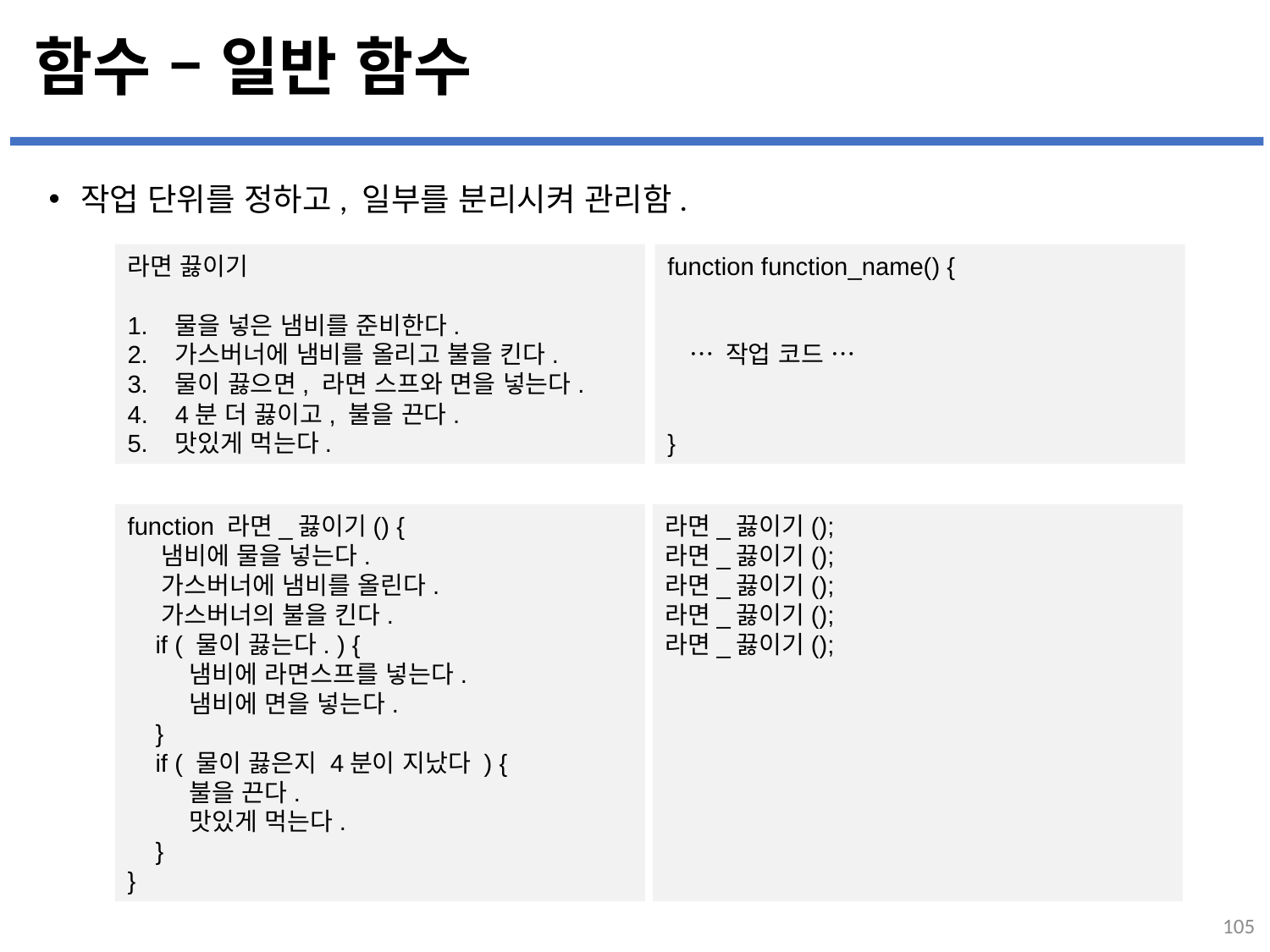

# 함수 – 일반 함수
작업 단위를 정하고, 일부를 분리시켜 관리함.

라면 끓이기

물을 넣은 냄비를 준비한다.
가스버너에 냄비를 올리고 불을 킨다.
물이 끓으면, 라면 스프와 면을 넣는다.
4분 더 끓이고, 불을 끈다.
맛있게 먹는다.
function function_name() {

    … 작업 코드 …

}
function 라면_끓이기() {
    냄비에 물을 넣는다.
    가스버너에 냄비를 올린다.
    가스버너의 불을 킨다.
    if ( 물이 끓는다. ) {
        냄비에 라면스프를 넣는다.
        냄비에 면을 넣는다.
    }
    if ( 물이 끓은지 4분이 지났다 ) {
        불을 끈다.
        맛있게 먹는다.
    }
}
라면_끓이기();
라면_끓이기();
라면_끓이기();
라면_끓이기();
라면_끓이기();

105